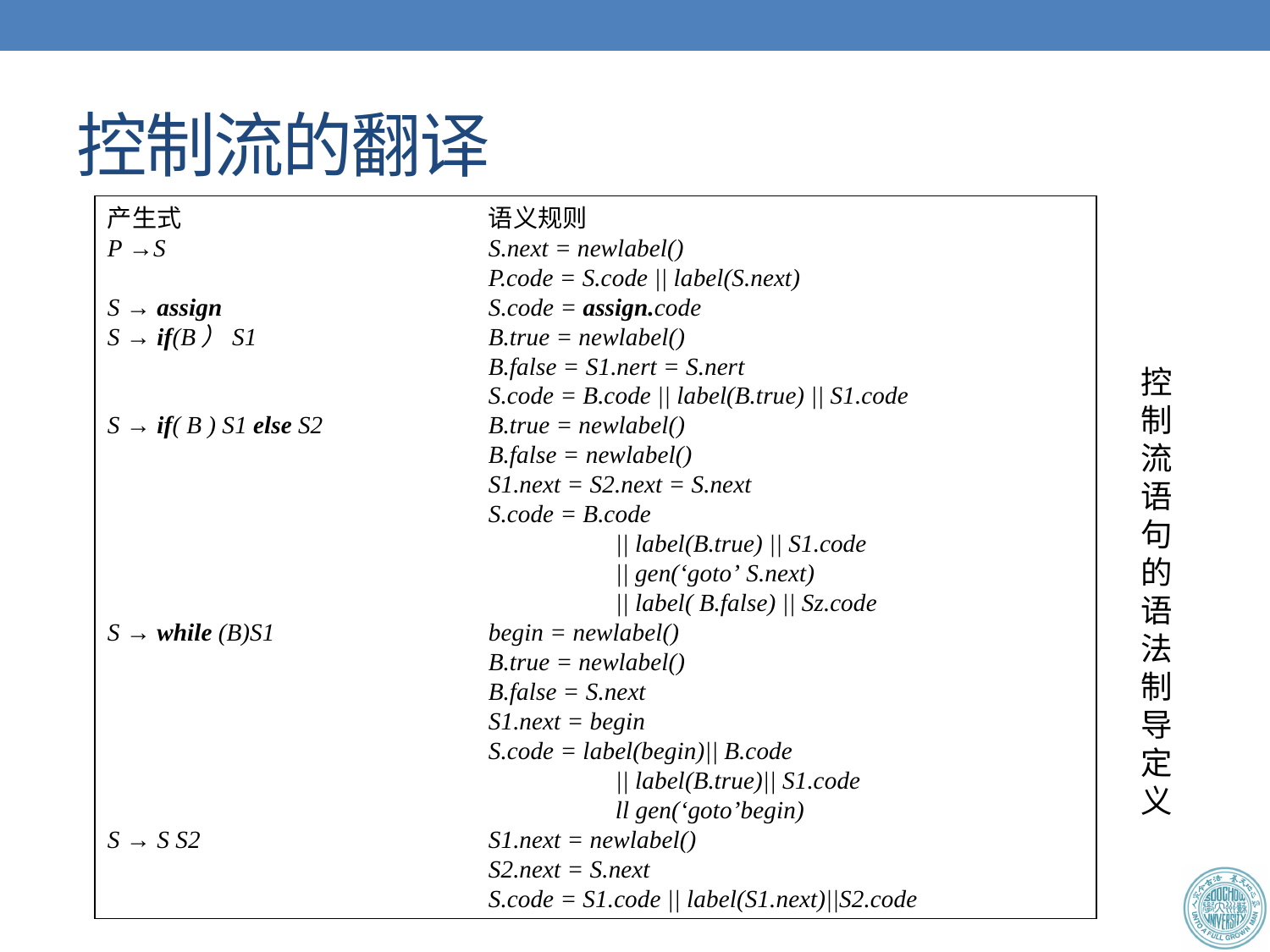

# 控制流的翻译
产生式 			语义规则
P →S 			S.next = newlabel()
			P.code = S.code || label(S.next)
S → assign 			S.code = assign.code
S → if(B）S1 		B.true = newlabel()
			B.false = S1.nert = S.nert
			S.code = B.code || label(B.true) || S1.code
S → if( B ) S1 else S2 		B.true = newlabel()
			B.false = newlabel()
			S1.next = S2.next = S.next
			S.code = B.code
				|| label(B.true) || S1.code
				|| gen(‘goto’ S.next)
				|| label( B.false) || Sz.code
S → while (B)S1 		begin = newlabel()
			B.true = newlabel()
			B.false = S.next
			S1.next = begin
			S.code = label(begin)|| B.code
				|| label(B.true)|| S1.code
				ll gen(‘goto’begin)
S → S S2 			S1.next = newlabel()
			S2.next = S.next
			S.code = S1.code || label(S1.next)||S2.code
控制流语句的语法制导定义